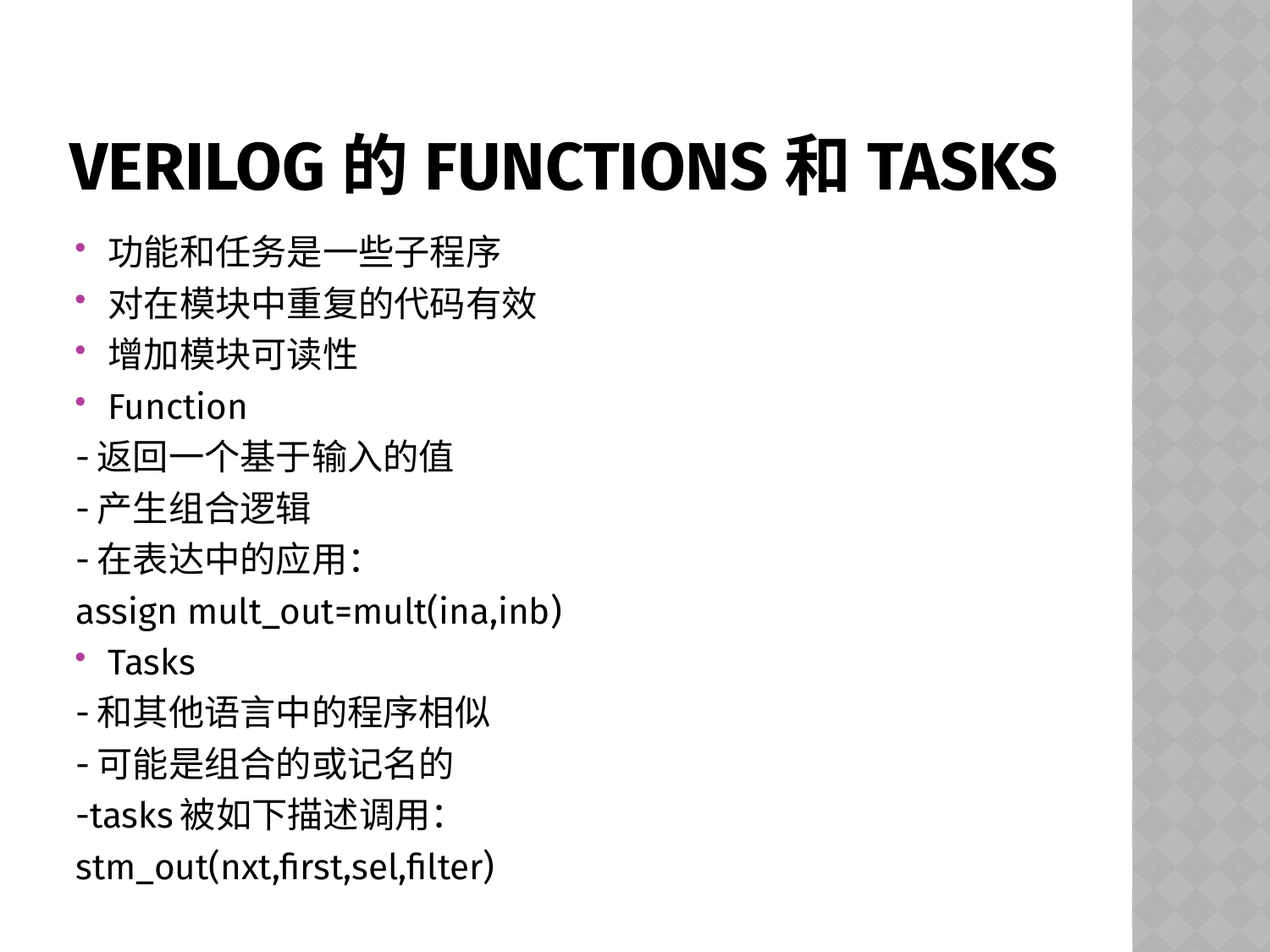

# Verilog的functions和tasks
功能和任务是一些子程序
对在模块中重复的代码有效
增加模块可读性
Function
-返回一个基于输入的值
-产生组合逻辑
-在表达中的应用：
assign mult_out=mult(ina,inb)
Tasks
-和其他语言中的程序相似
-可能是组合的或记名的
-tasks被如下描述调用：
stm_out(nxt,first,sel,filter)